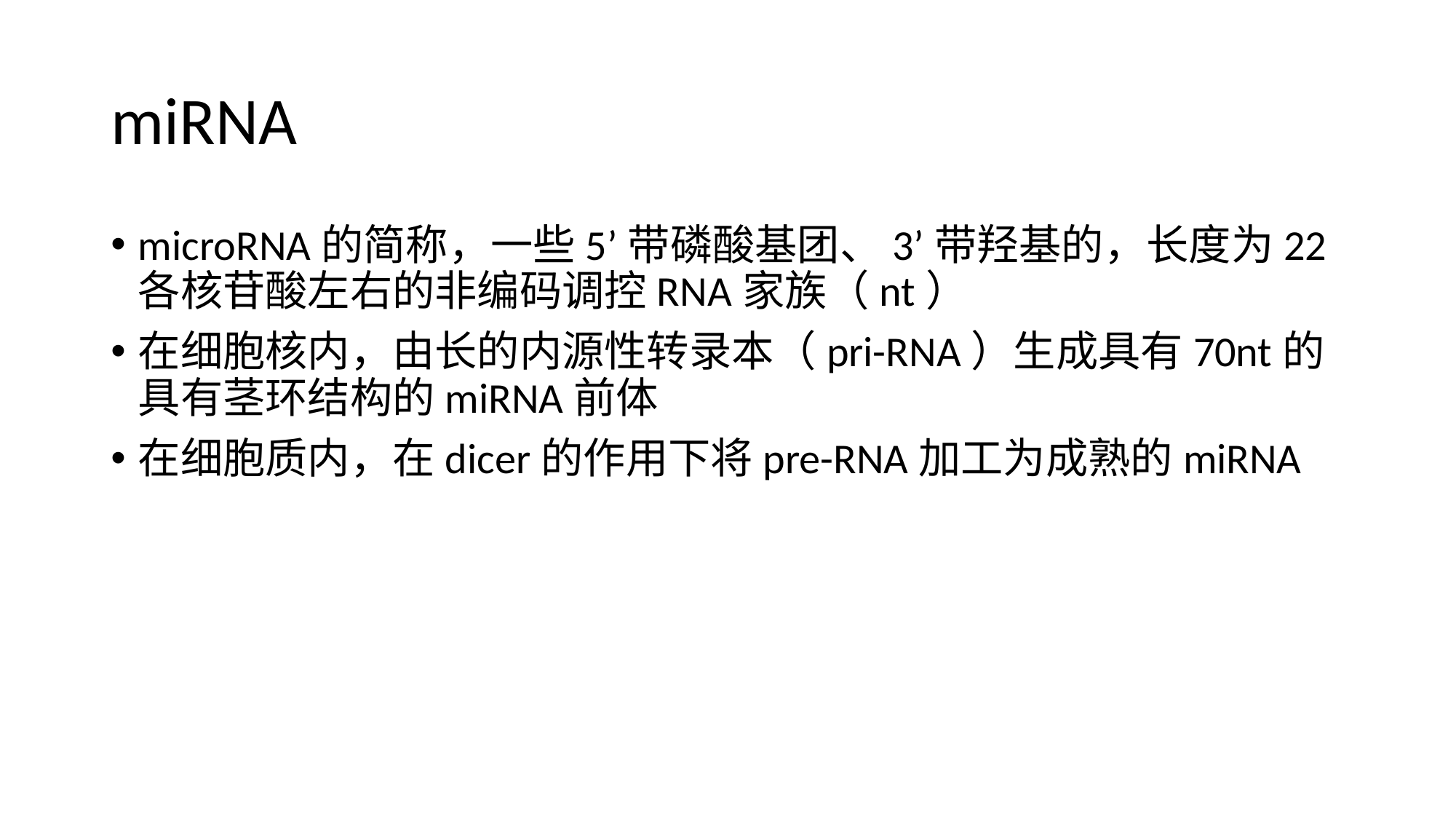

# miRNA
microRNA的简称，一些5’带磷酸基团、3’带羟基的，长度为22各核苷酸左右的非编码调控RNA家族（nt）
在细胞核内，由长的内源性转录本（pri-RNA）生成具有70nt的具有茎环结构的miRNA前体
在细胞质内，在dicer的作用下将pre-RNA加工为成熟的miRNA